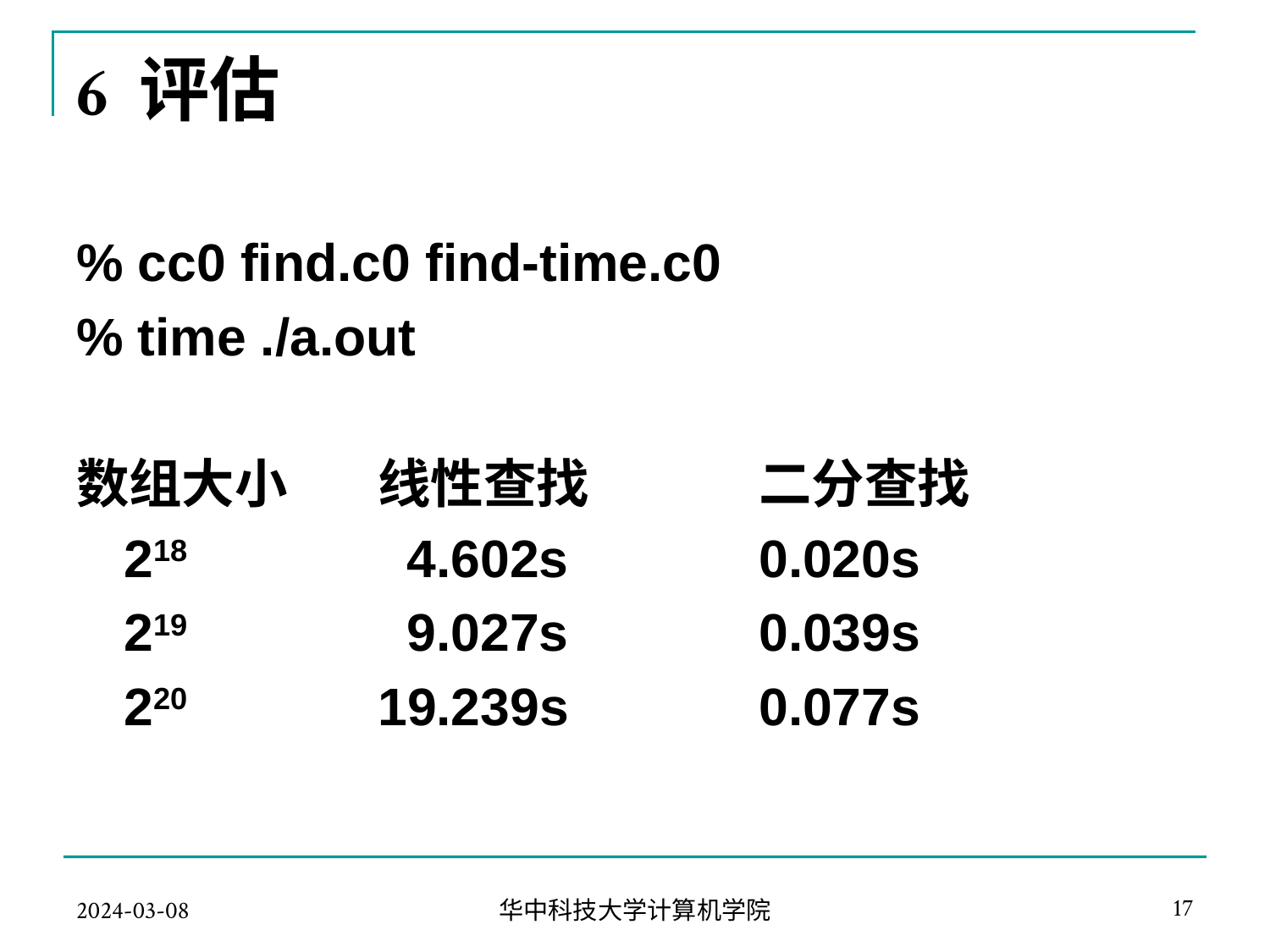

# 6 评估
% cc0 find.c0 find-time.c0
% time ./a.out

数组大小	线性查找		二分查找
	218		  4.602s		0.020s
	219		  9.027s		0.039s
	220		19.239s		0.077s
2024-03-08
17
华中科技大学计算机学院